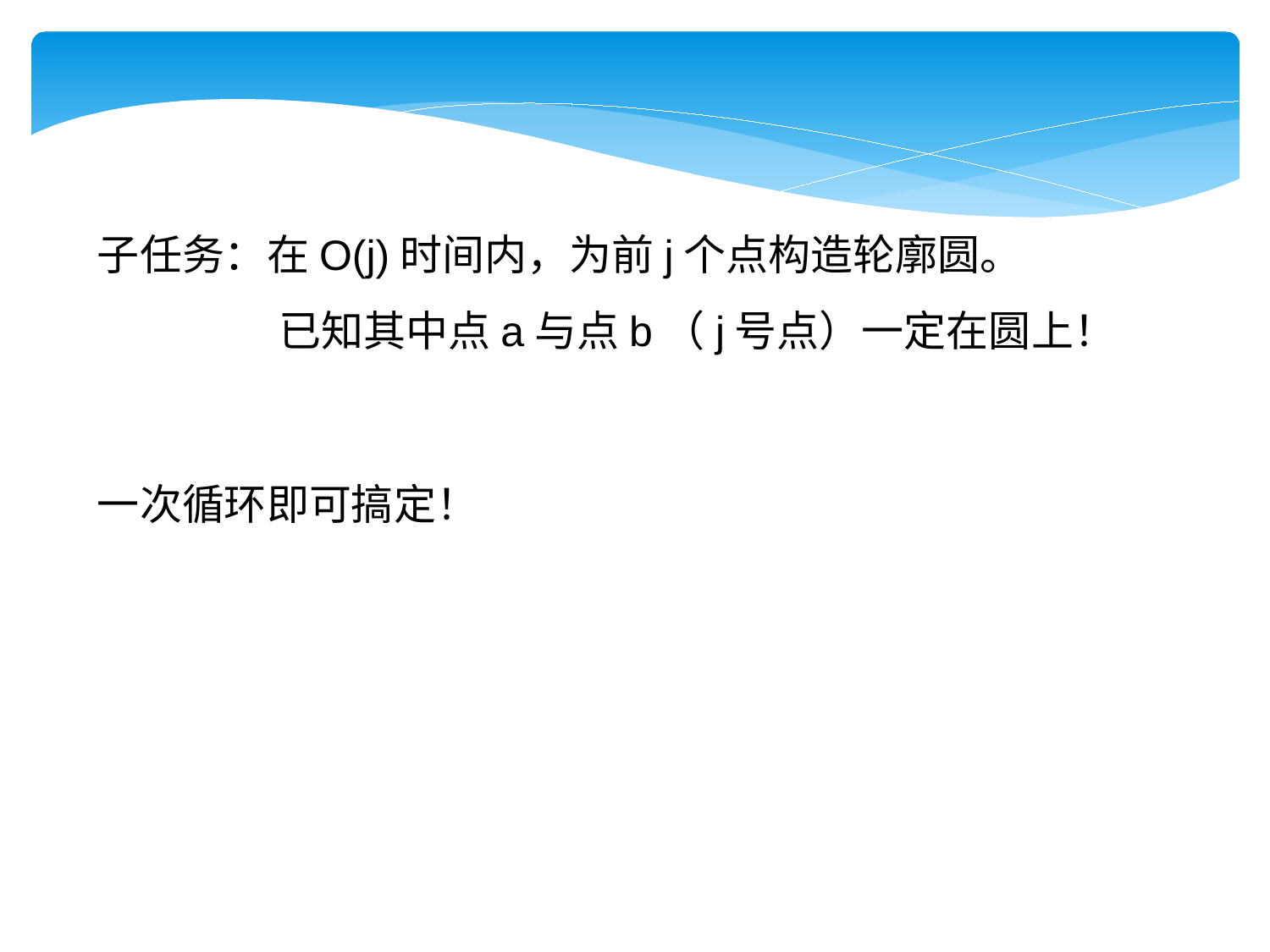

子任务：在O(j)时间内，为前j个点构造轮廓圆。
                  已知其中点a与点b（j号点）一定在圆上！
一次循环即可搞定！